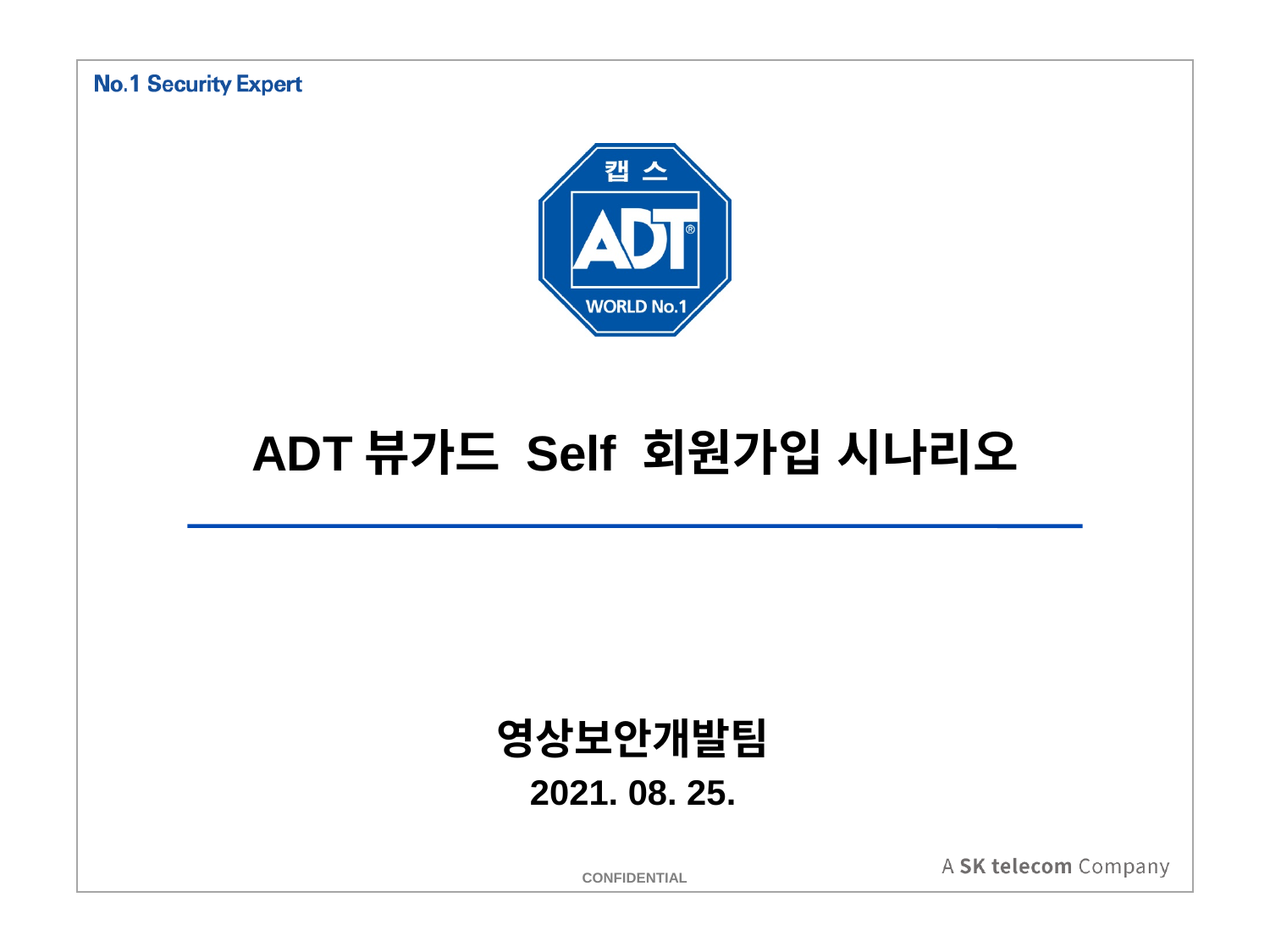

# ADT뷰가드 Self 회원가입 시나리오
영상보안개발팀
2021. 08. 25.